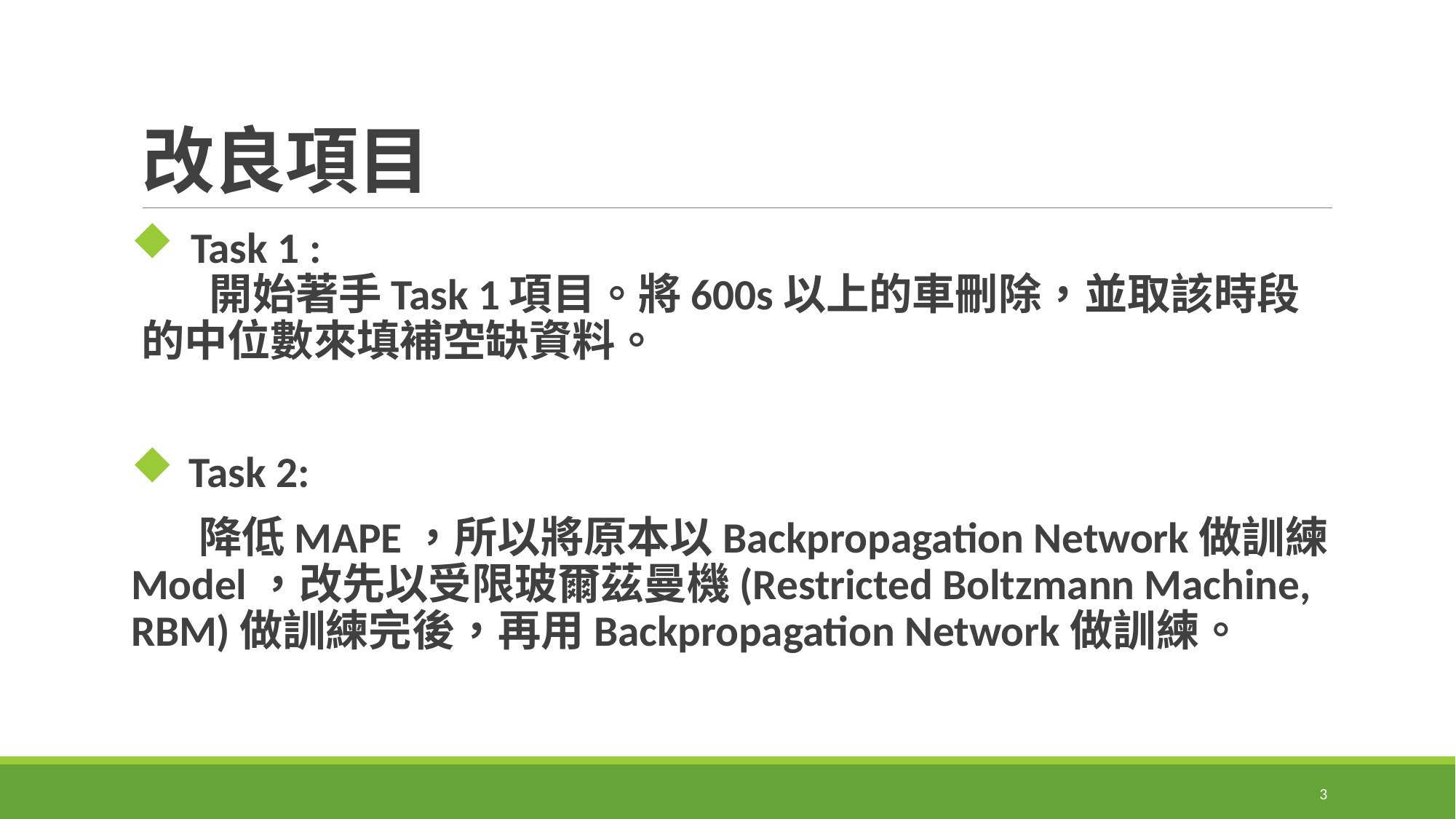

# 改良項目
  Task 1 :
      開始著手Task 1項目。將600s以上的車刪除，並取該時段的中位數來填補空缺資料。

  Task 2:
      降低MAPE，所以將原本以Backpropagation Network做訓練Model，改先以受限玻爾茲曼機(Restricted Boltzmann Machine, RBM)做訓練完後，再用Backpropagation Network做訓練。
3